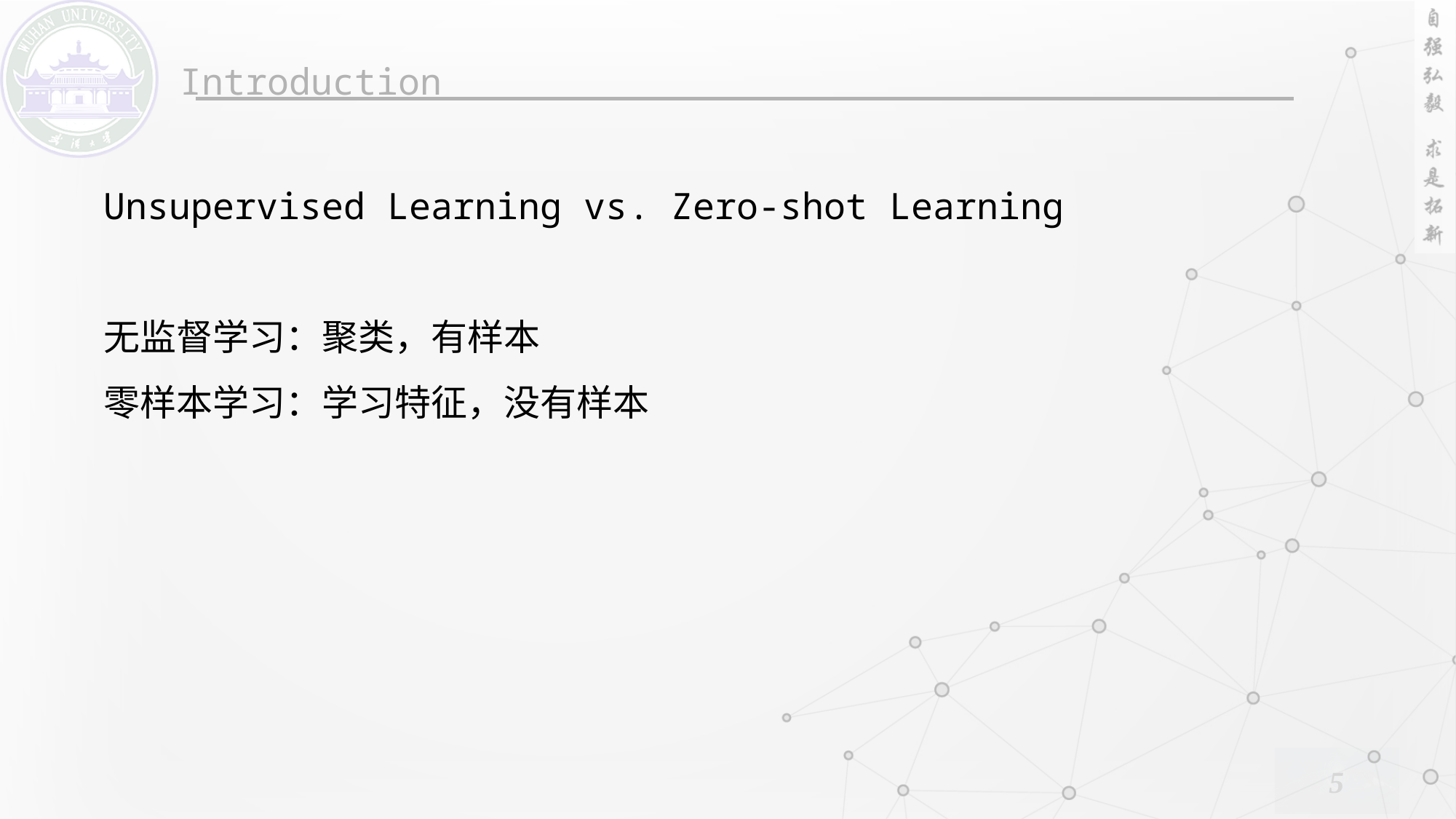

Unsupervised Learning vs. Zero-shot Learning

无监督学习：聚类，有样本
零样本学习：学习特征，没有样本
5